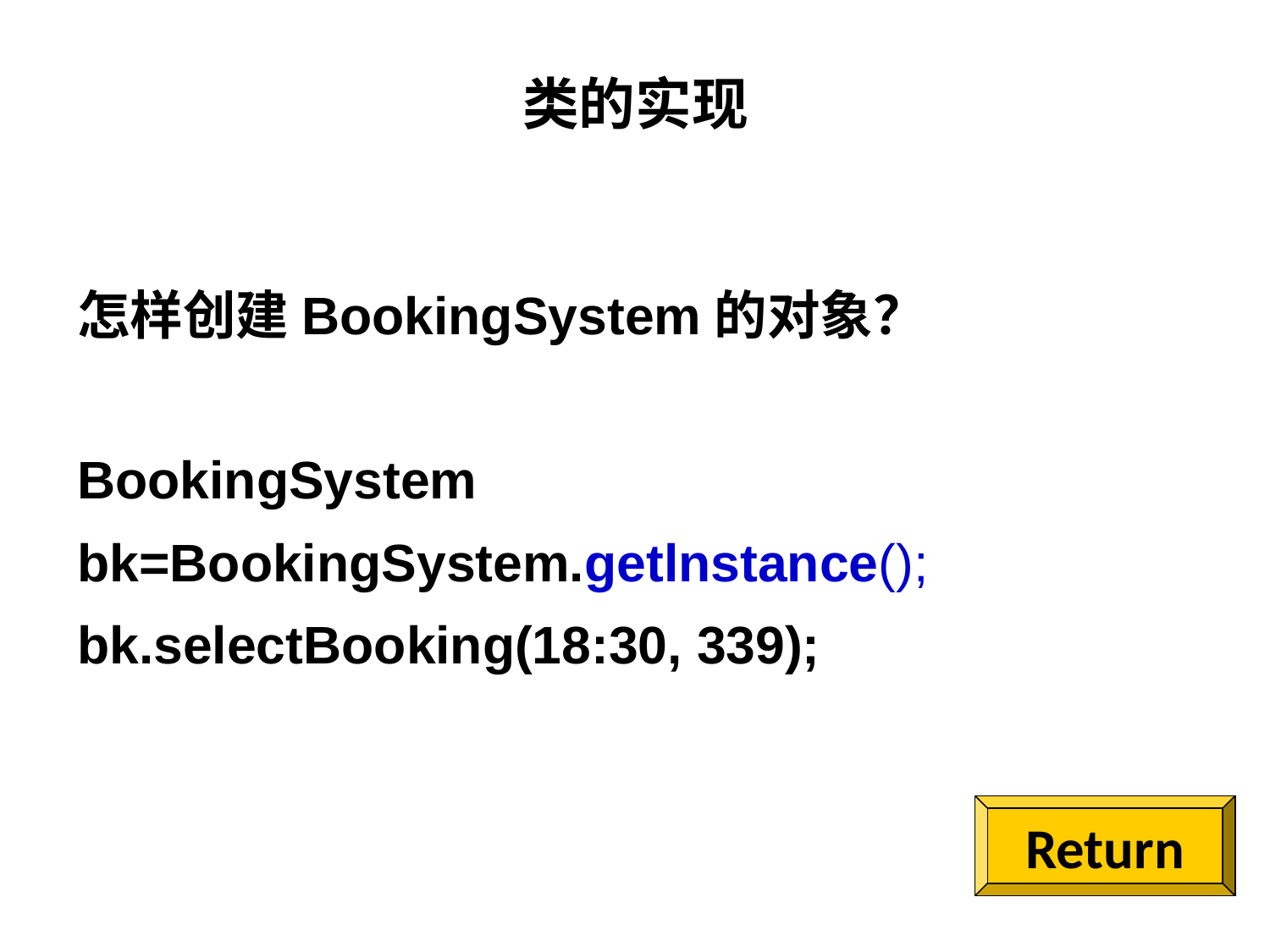

# 类的实现
怎样创建BookingSystem的对象？

BookingSystem bk=BookingSystem.getlnstance();
bk.selectBooking(18:30, 339);
Return